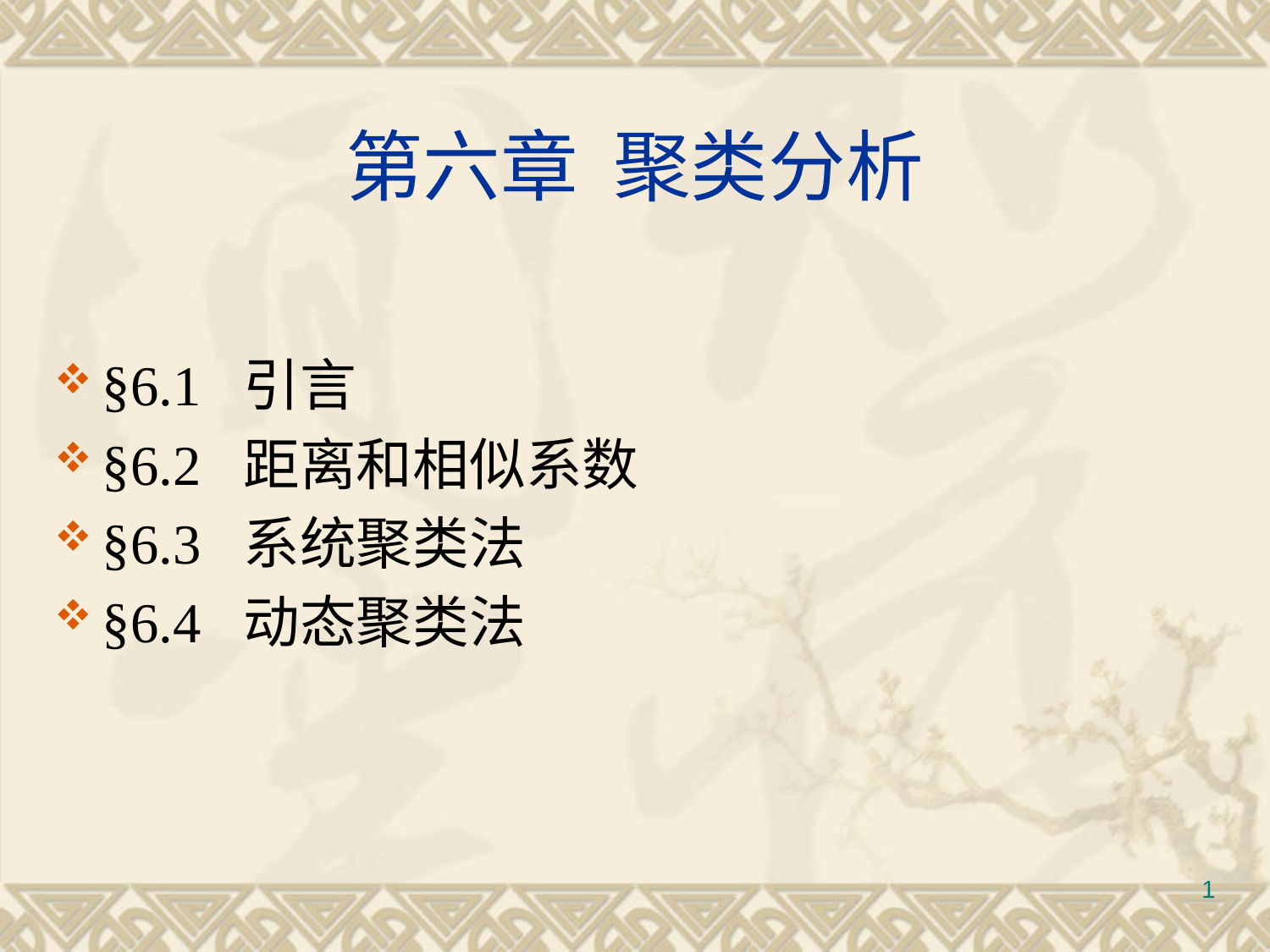

# 第六章  聚类分析

§6.1  引言
§6.2  距离和相似系数
§6.3  系统聚类法
§6.4  动态聚类法
1